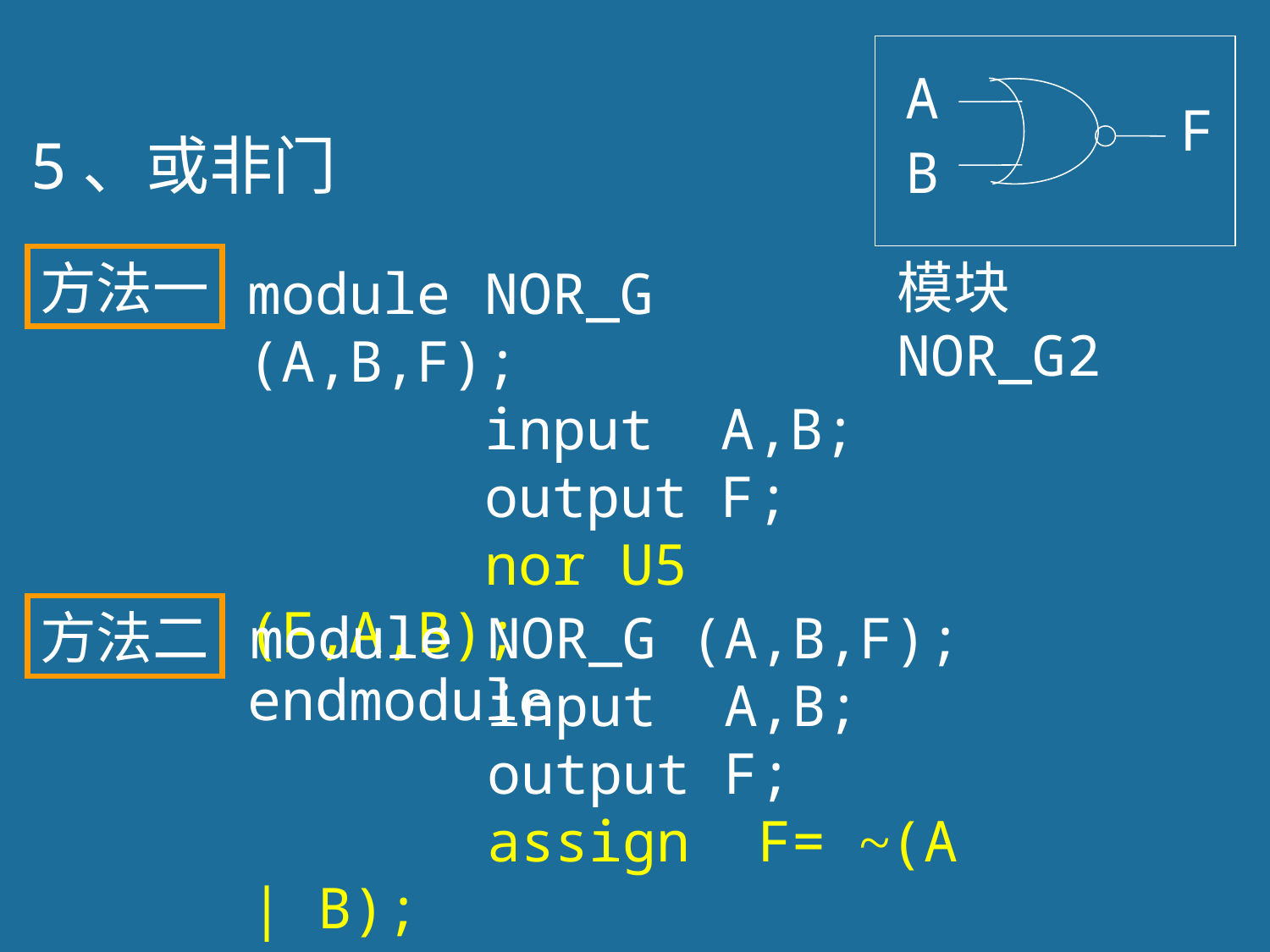

A
F

B

模块NOR_G2

5、或非门
方法一
module NOR_G (A,B,F);
       input  A,B;
       output F;
       nor U5 (F,A,B);
endmodule
方法二
module NOR_G (A,B,F);
       input  A,B;
       output F;
       assign  F= ~(A | B);
endmodule
34